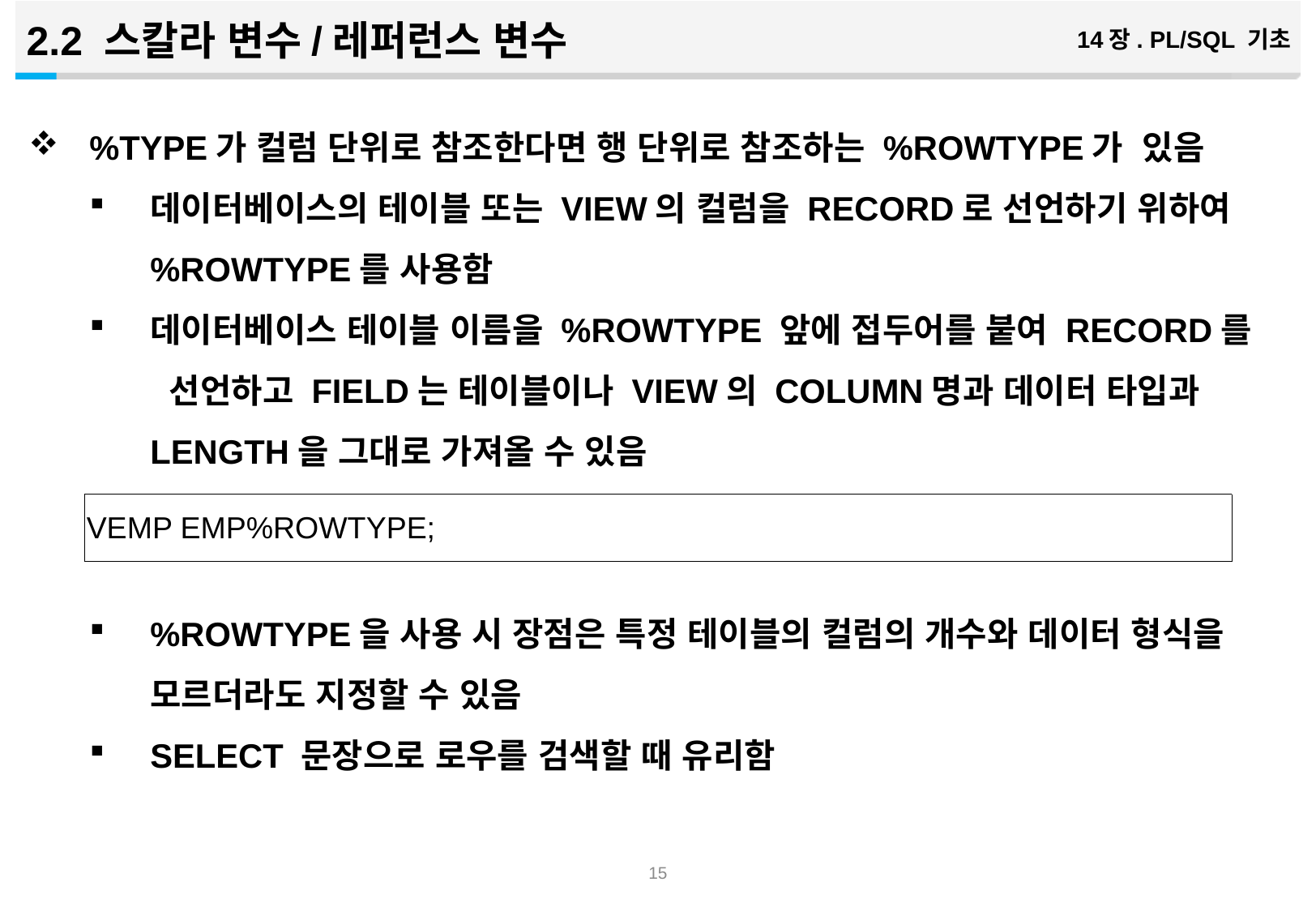

2.2 스칼라 변수/레퍼런스 변수
14장. PL/SQL 기초
%TYPE가 컬럼 단위로 참조한다면 행 단위로 참조하는 %ROWTYPE가  있음
데이터베이스의 테이블 또는 VIEW의 컬럼을 RECORD로 선언하기 위하여 %ROWTYPE를 사용함
데이터베이스 테이블 이름을 %ROWTYPE 앞에 접두어를 붙여 RECORD를      선언하고 FIELD는 테이블이나 VIEW의 COLUMN명과 데이터 타입과 LENGTH을 그대로 가져올 수 있음

%ROWTYPE을 사용 시 장점은 특정 테이블의 컬럼의 개수와 데이터 형식을 모르더라도 지정할 수 있음
SELECT 문장으로 로우를 검색할 때 유리함

| VEMP EMP%ROWTYPE; |
| --- |
15